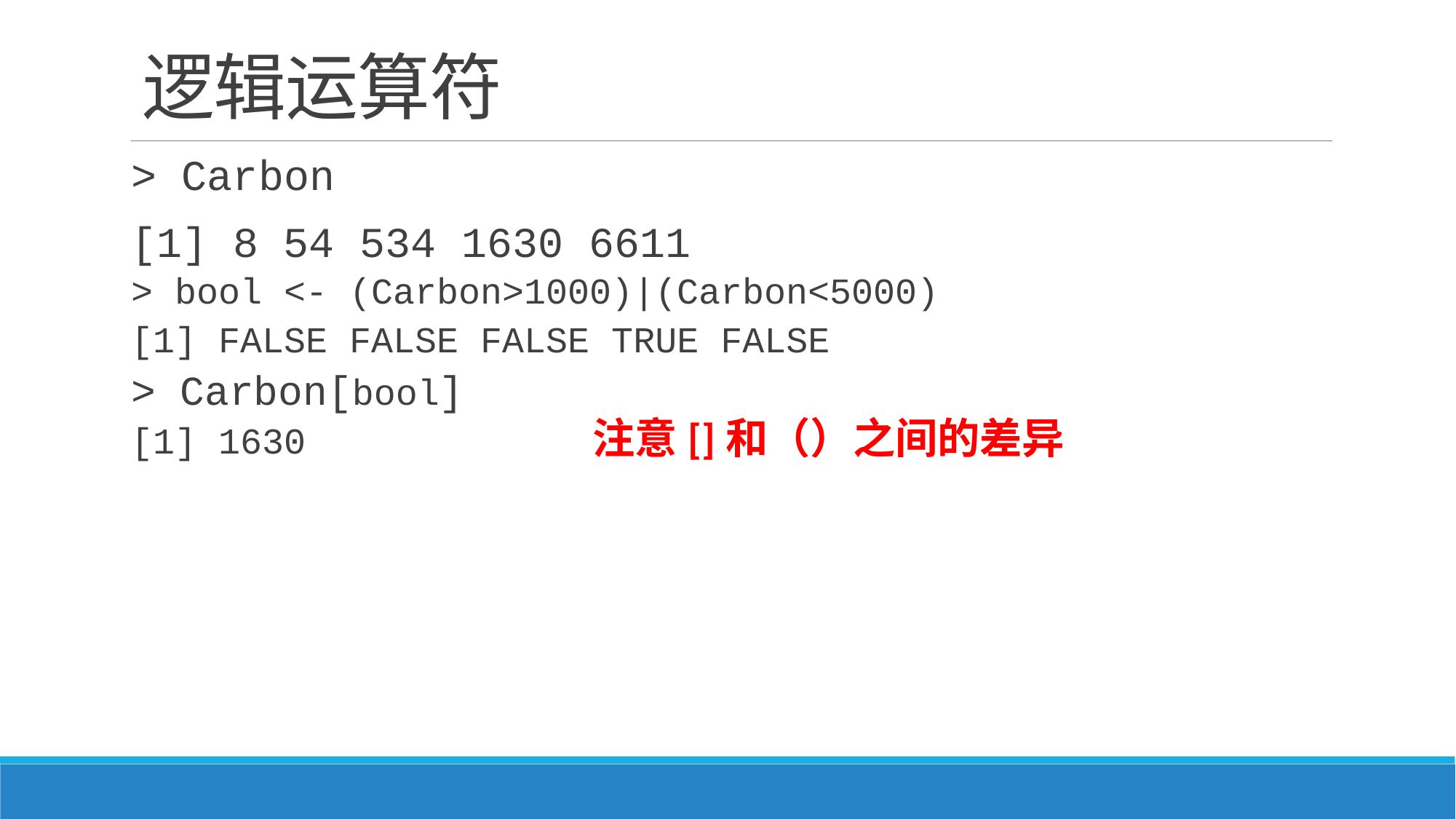

# 逻辑运算符
> Carbon
[1] 8 54 534 1630 6611
> bool <- (Carbon>1000)|(Carbon<5000)
[1] FALSE FALSE FALSE TRUE FALSE
> Carbon[bool]
[1] 1630
注意[]和（）之间的差异